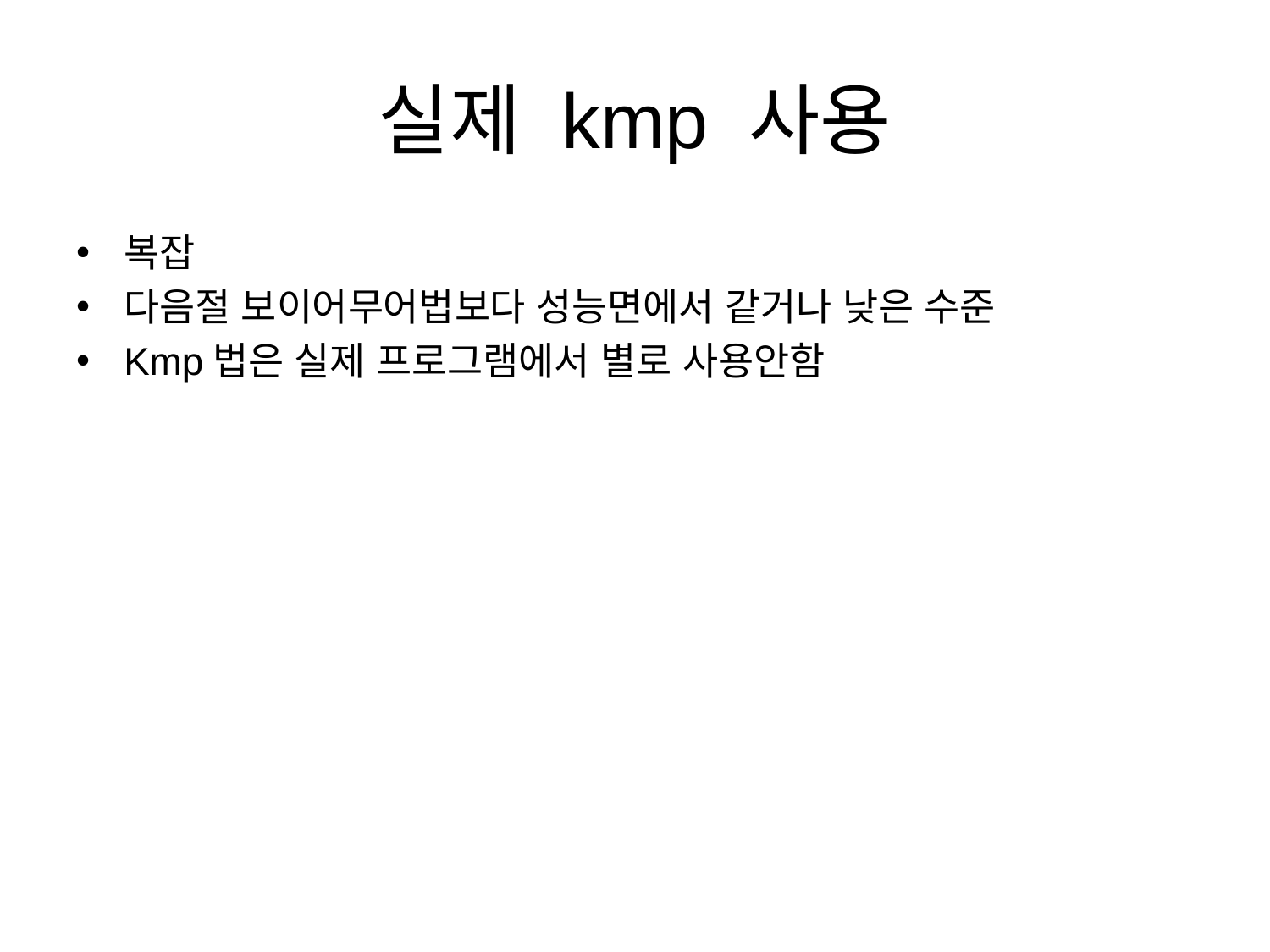

# 실제 kmp 사용
복잡
다음절 보이어무어법보다 성능면에서 같거나 낮은 수준
Kmp법은 실제 프로그램에서 별로 사용안함